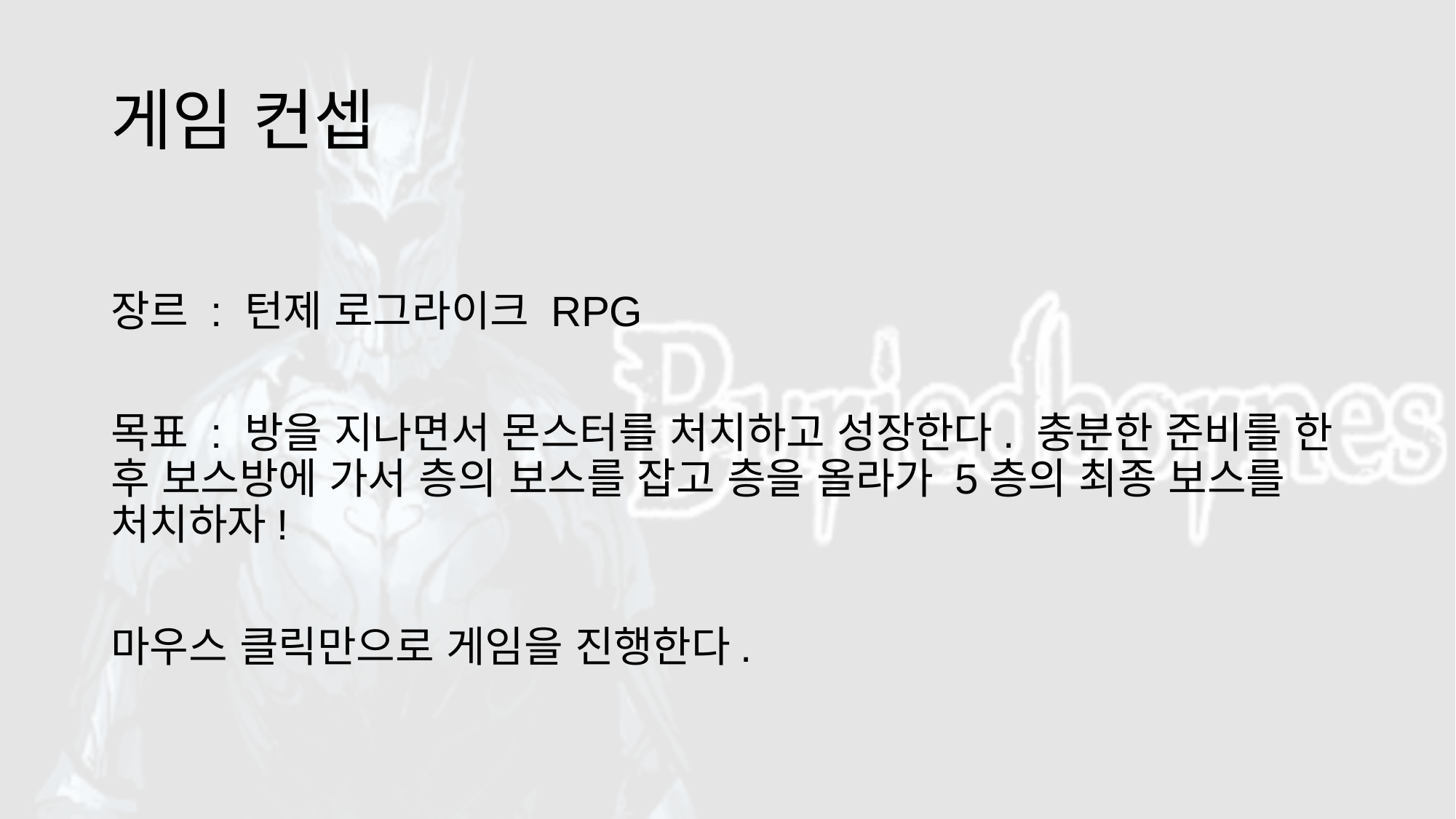

# 게임 컨셉

장르 : 턴제 로그라이크 RPG

목표 : 방을 지나면서 몬스터를 처치하고 성장한다. 충분한 준비를 한 후 보스방에 가서 층의 보스를 잡고 층을 올라가 5층의 최종 보스를 처치하자!

마우스 클릭만으로 게임을 진행한다.